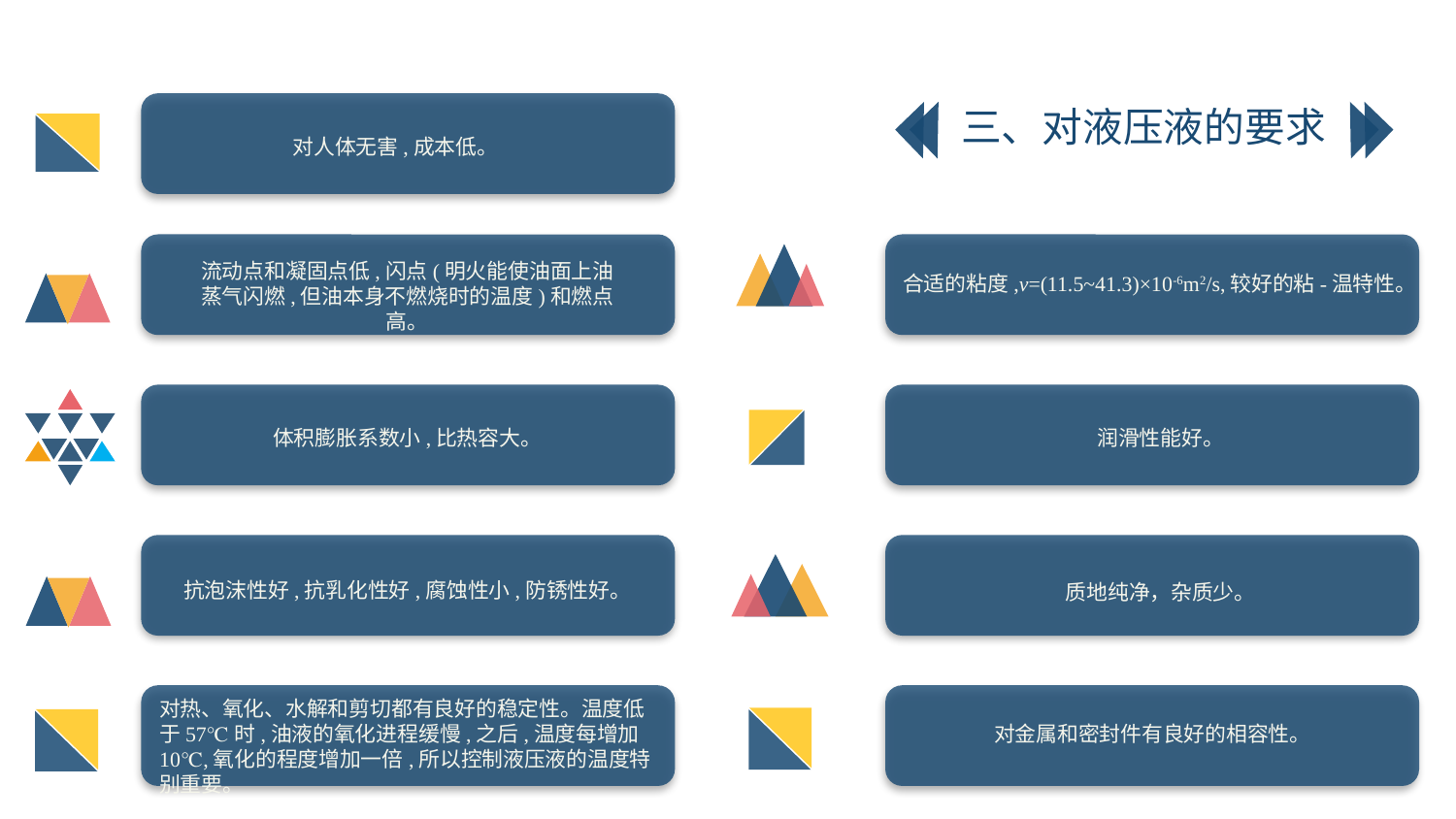

三、对液压液的要求

对人体无害,成本低。
流动点和凝固点低,闪点(明火能使油面上油蒸气闪燃,但油本身不燃烧时的温度)和燃点高。
合适的粘度,ν=(11.5~41.3)×10-6m2/s,较好的粘-温特性。
体积膨胀系数小,比热容大。
润滑性能好。
抗泡沫性好,抗乳化性好,腐蚀性小,防锈性好。
质地纯净，杂质少。
对热、氧化、水解和剪切都有良好的稳定性。温度低于57℃时,油液的氧化进程缓慢,之后,温度每增加10℃,氧化的程度增加一倍,所以控制液压液的温度特别重要。
对金属和密封件有良好的相容性。